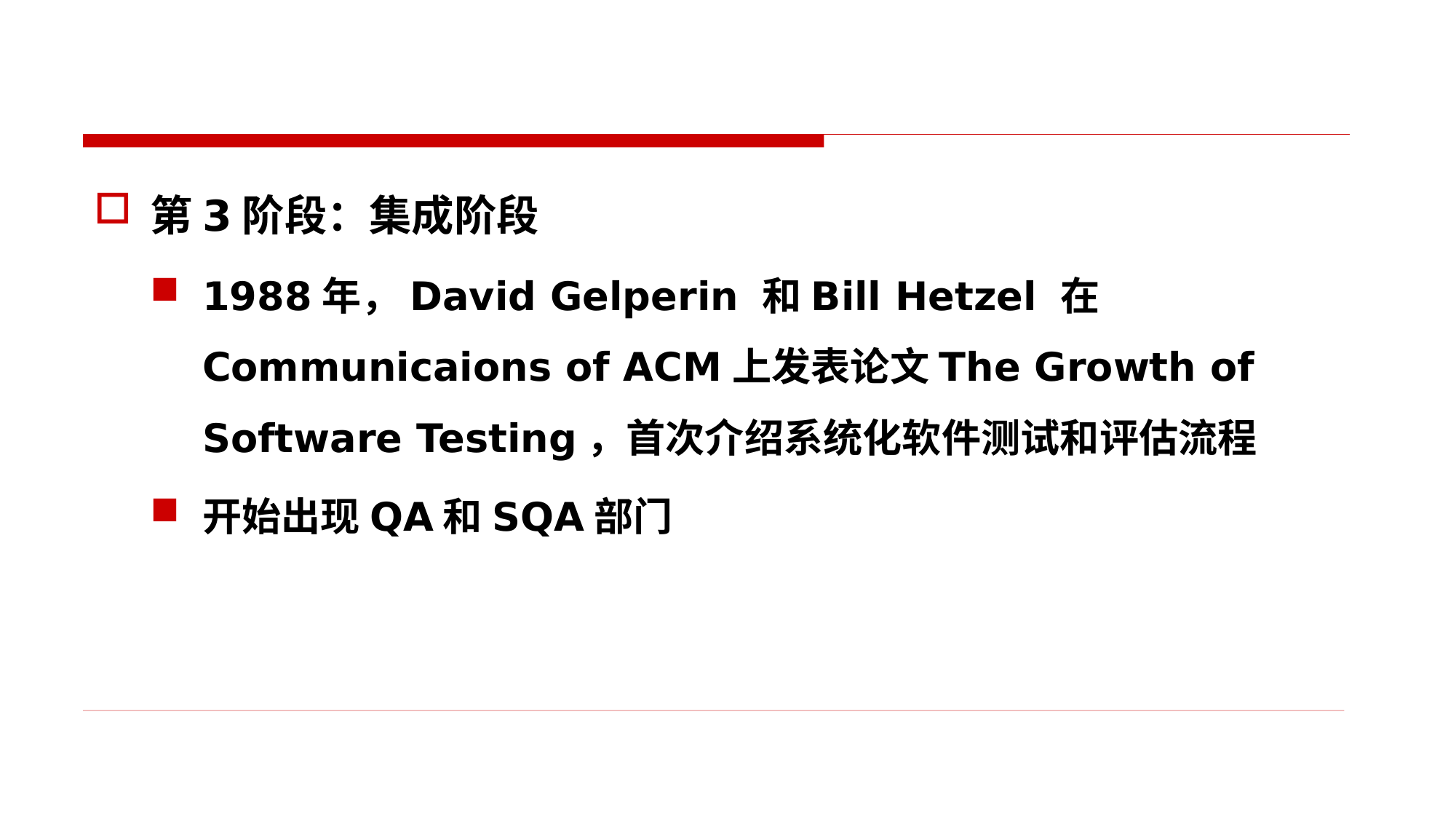

#
第3阶段：集成阶段
1988年，David Gelperin 和Bill Hetzel 在Communicaions of ACM上发表论文The Growth of Software Testing，首次介绍系统化软件测试和评估流程
开始出现QA和SQA部门

7